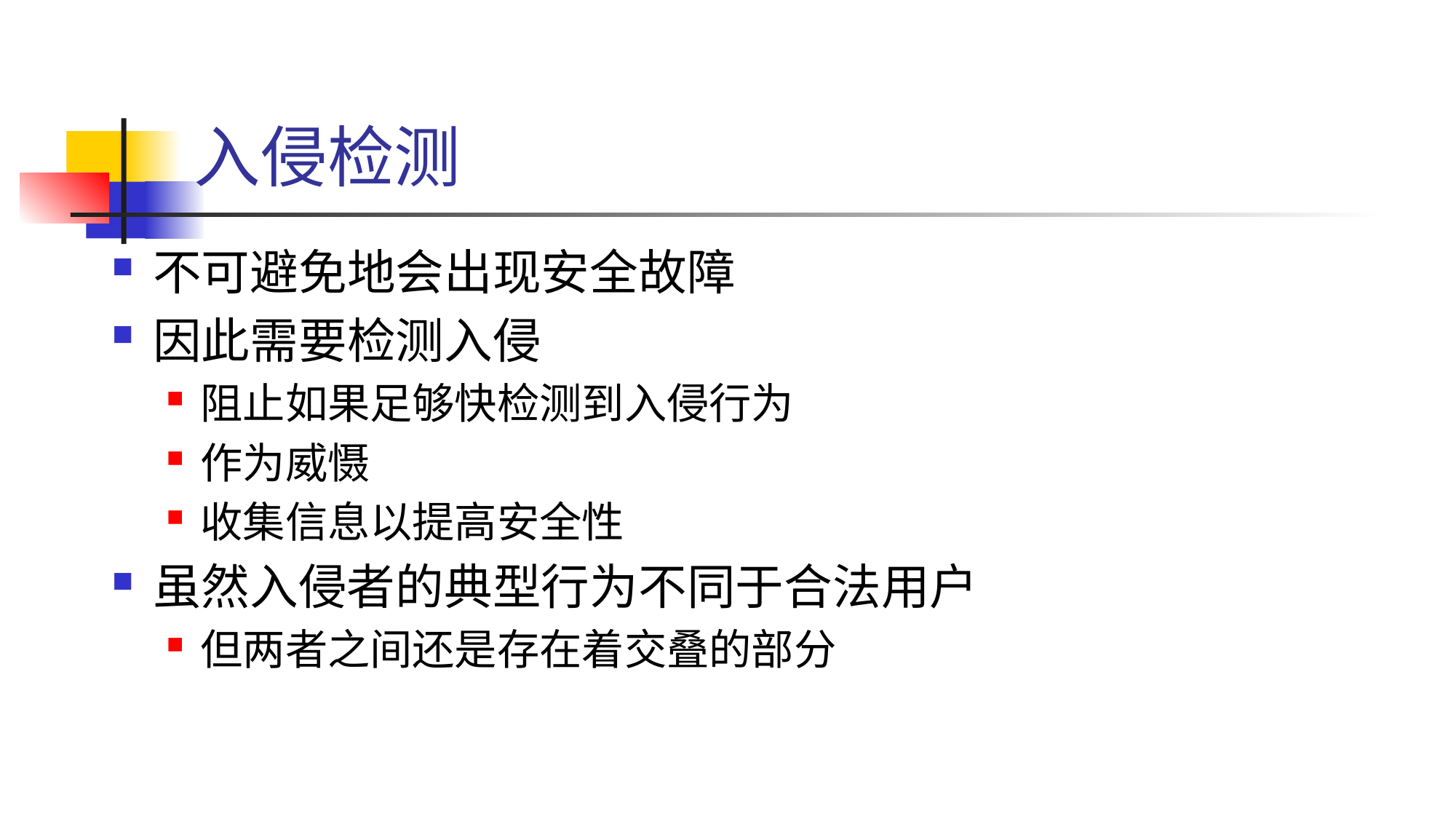

# 入侵检测
不可避免地会出现安全故障
因此需要检测入侵
阻止如果足够快检测到入侵行为
作为威慑
收集信息以提高安全性
虽然入侵者的典型行为不同于合法用户
但两者之间还是存在着交叠的部分